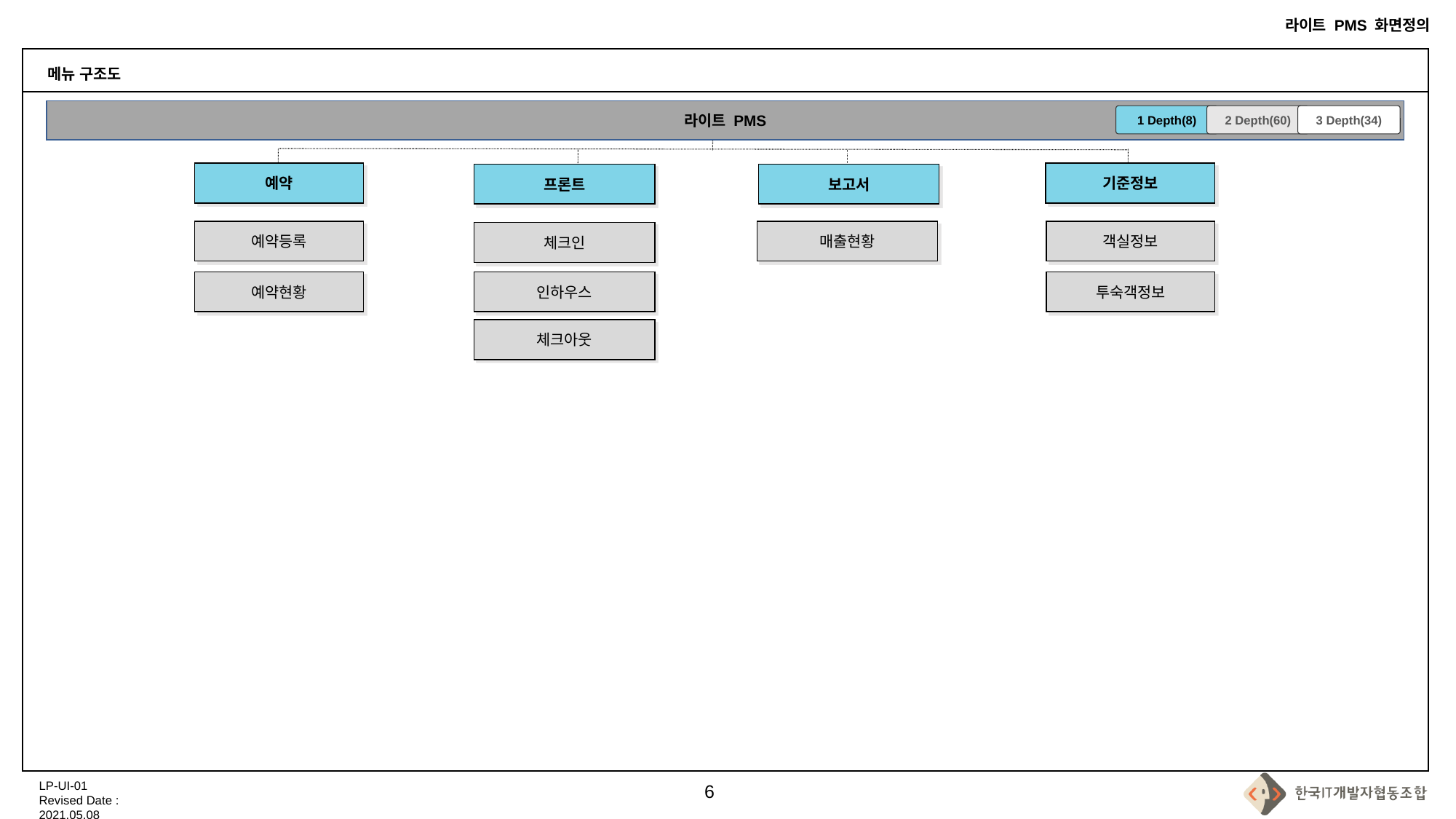

메뉴 구조도
라이트 PMS
1 Depth(8)
2 Depth(60)
3 Depth(34)
예약
기준정보
보고서
프론트
객실정보
매출현황
예약등록
체크인
인하우스
투숙객정보
예약현황
체크아웃
6